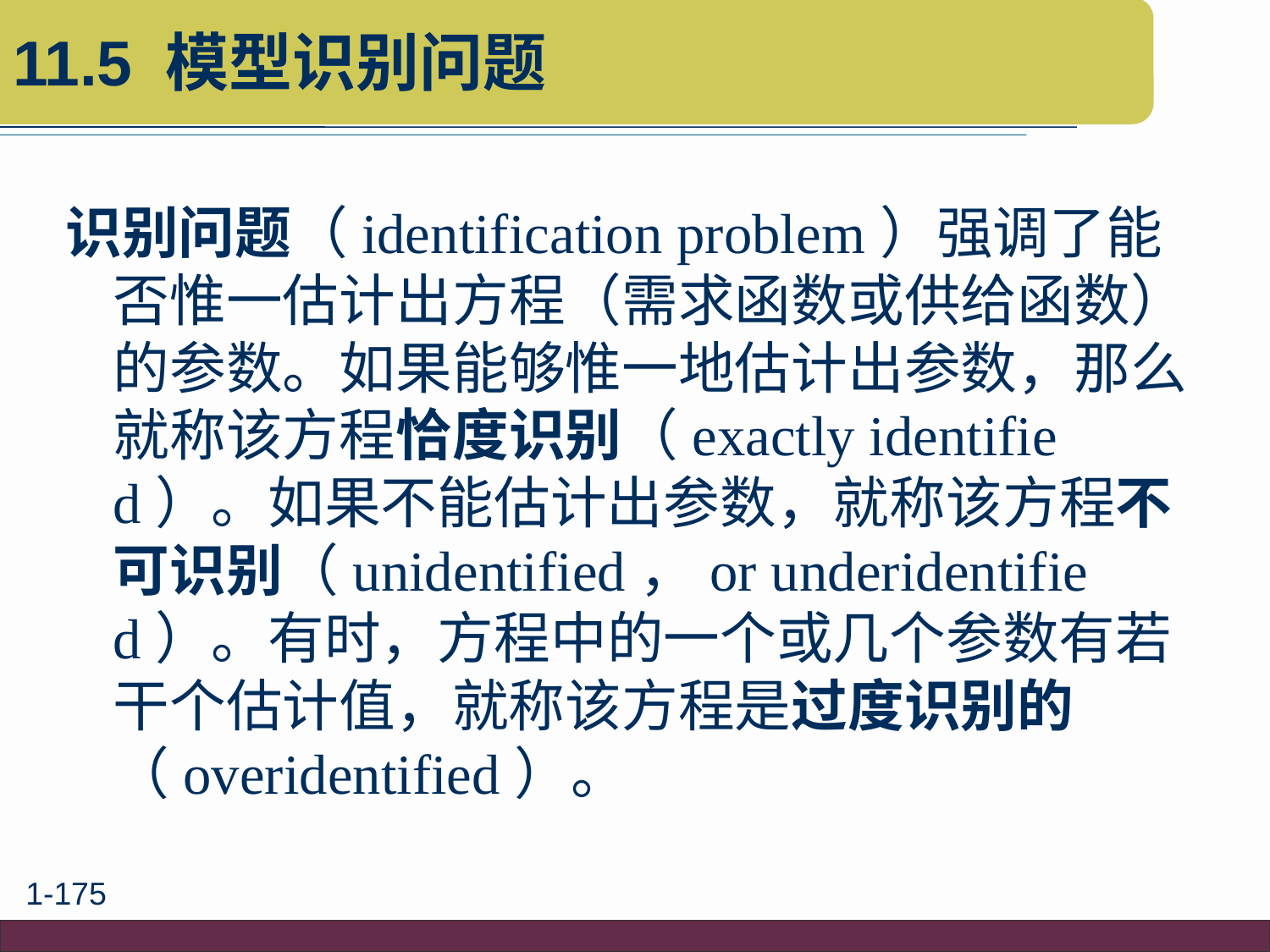

# 11.5 模型识别问题
识别问题（identification problem）强调了能否惟一估计出方程（需求函数或供给函数）的参数。如果能够惟一地估计出参数，那么就称该方程恰度识别（exactly identified）。如果不能估计出参数，就称该方程不可识别（unidentified，or underidentified）。有时，方程中的一个或几个参数有若干个估计值，就称该方程是过度识别的（overidentified）。